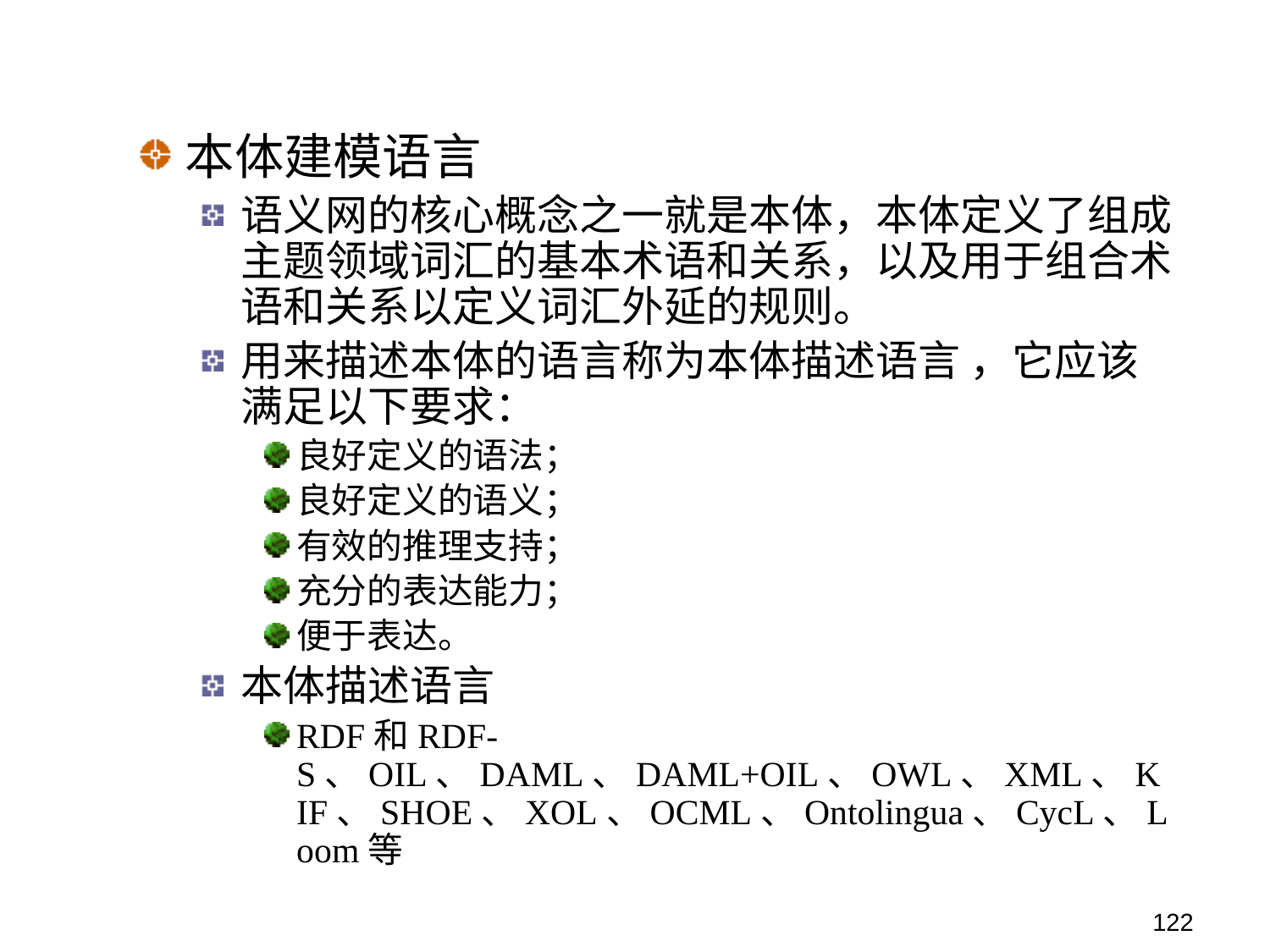

本体建模语言
语义网的核心概念之一就是本体，本体定义了组成主题领域词汇的基本术语和关系，以及用于组合术语和关系以定义词汇外延的规则。
用来描述本体的语言称为本体描述语言 ，它应该满足以下要求：
良好定义的语法；
良好定义的语义；
有效的推理支持；
充分的表达能力；
便于表达。
本体描述语言
RDF和RDF-S、OIL、DAML、DAML+OIL、OWL、XML、KIF、SHOE、XOL、OCML、Ontolingua、CycL、Loom等
122